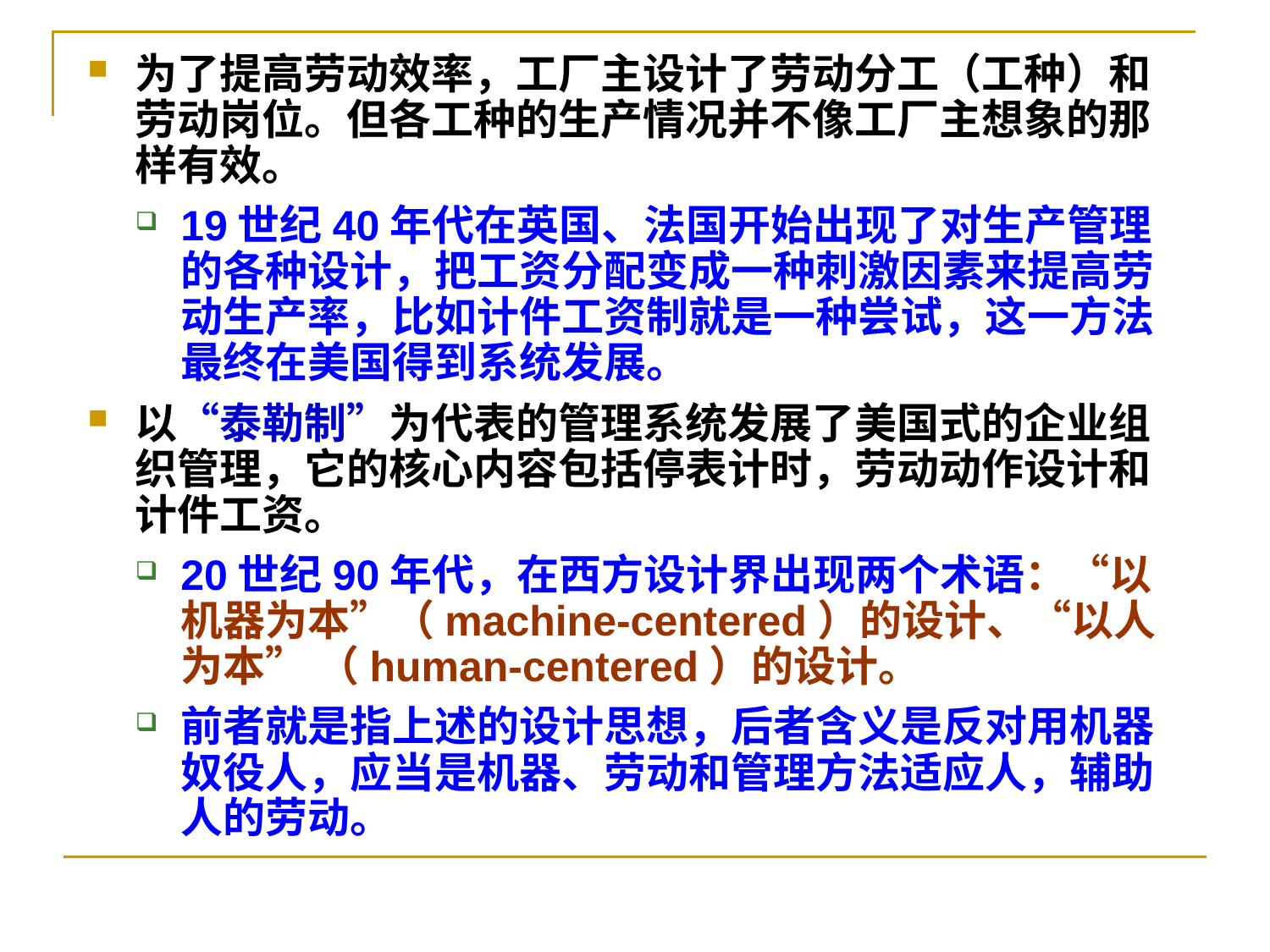

为了提高劳动效率，工厂主设计了劳动分工（工种）和劳动岗位。但各工种的生产情况并不像工厂主想象的那样有效。
19世纪40年代在英国、法国开始出现了对生产管理的各种设计，把工资分配变成一种刺激因素来提高劳动生产率，比如计件工资制就是一种尝试，这一方法最终在美国得到系统发展。
以“泰勒制”为代表的管理系统发展了美国式的企业组织管理，它的核心内容包括停表计时，劳动动作设计和计件工资。
20世纪90年代，在西方设计界出现两个术语：“以机器为本”（machine-centered）的设计、“以人为本” （human-centered）的设计。
前者就是指上述的设计思想，后者含义是反对用机器奴役人，应当是机器、劳动和管理方法适应人，辅助人的劳动。

34